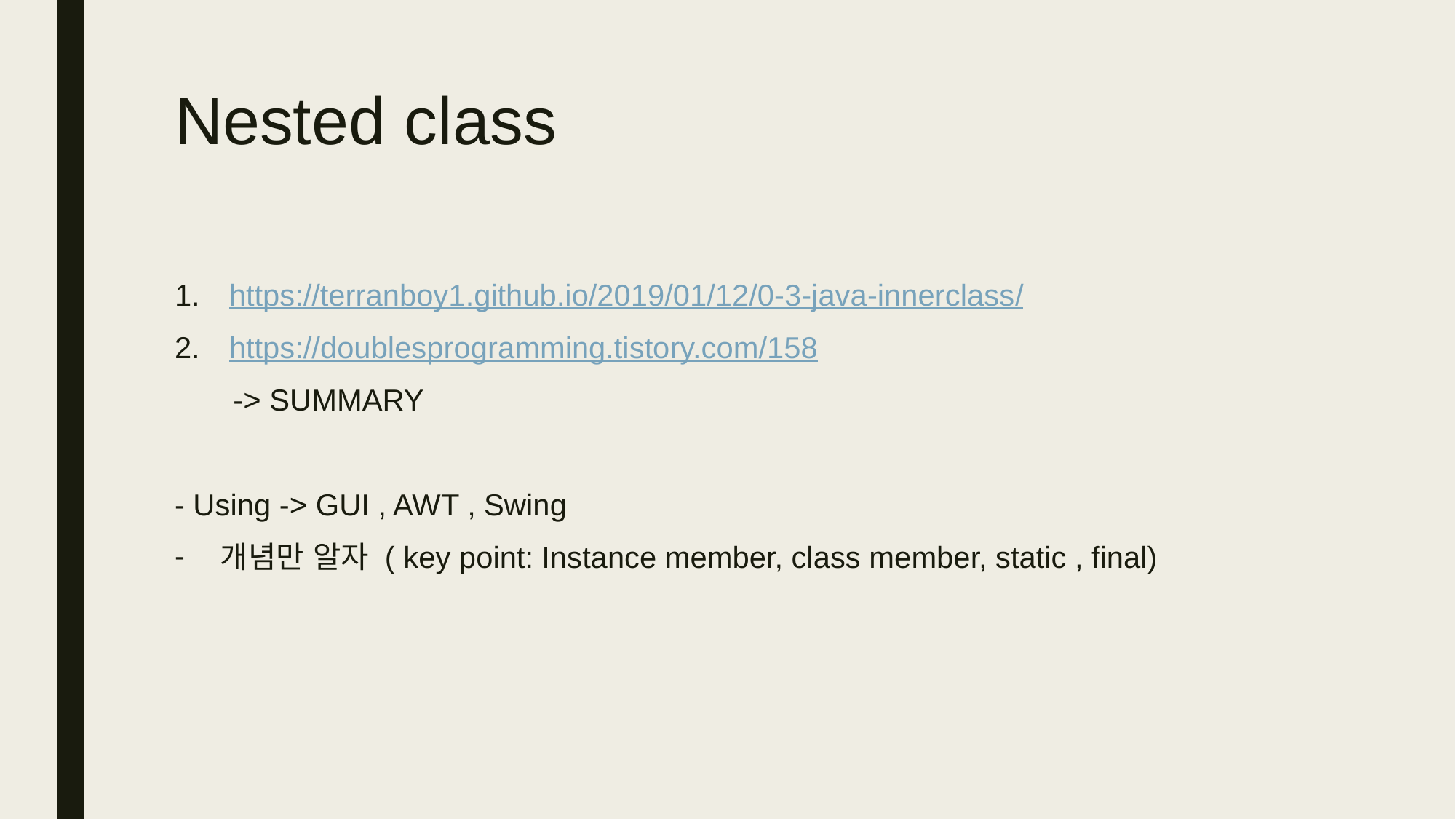

# Nested class
https://terranboy1.github.io/2019/01/12/0-3-java-innerclass/
https://doublesprogramming.tistory.com/158
       -> SUMMARY

- Using -> GUI , AWT , Swing
개념만 알자 ( key point: Instance member, class member, static , final)